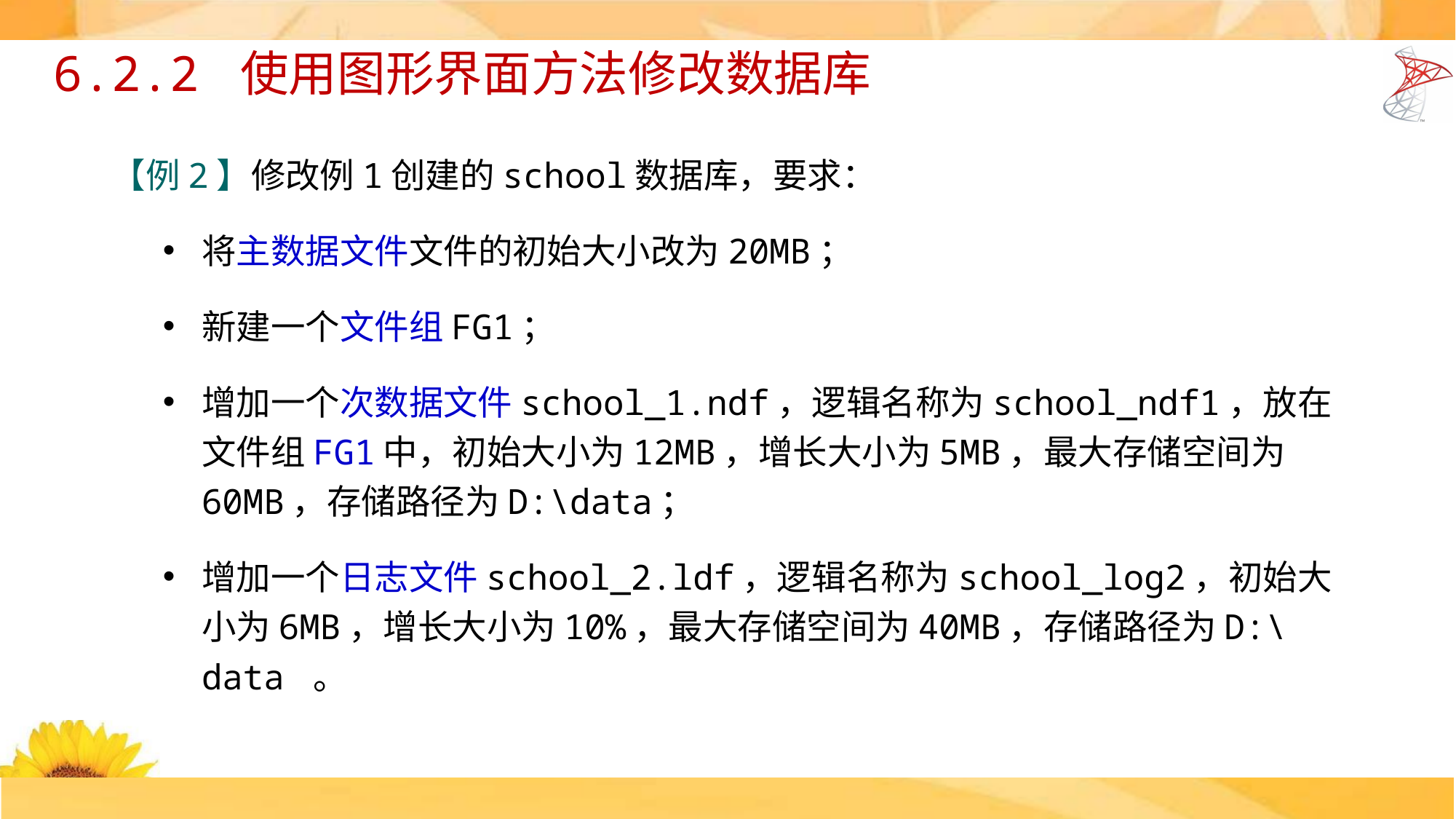

# 6.2.2 使用图形界面方法修改数据库
【例2】修改例1创建的school数据库，要求：
将主数据文件文件的初始大小改为20MB；
新建一个文件组FG1；
增加一个次数据文件school_1.ndf，逻辑名称为school_ndf1，放在文件组FG1中，初始大小为12MB，增长大小为5MB，最大存储空间为60MB，存储路径为D:\data；
增加一个日志文件school_2.ldf，逻辑名称为school_log2，初始大小为6MB，增长大小为10%，最大存储空间为40MB，存储路径为D:\data 。